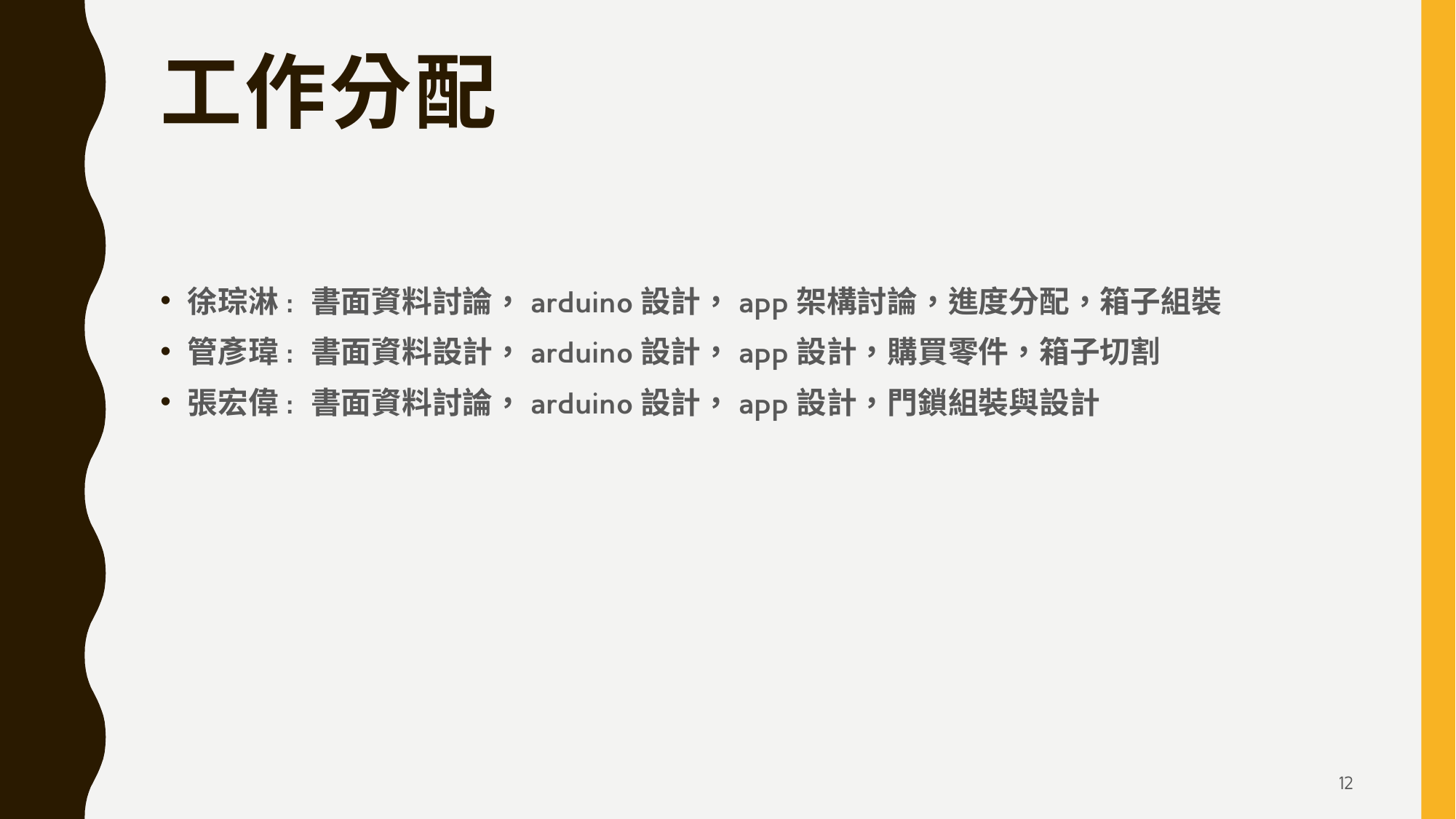

# 工作分配
徐琮淋: 書面資料討論，arduino設計，app架構討論，進度分配，箱子組裝
管彥瑋: 書面資料設計，arduino設計，app設計，購買零件，箱子切割
張宏偉: 書面資料討論，arduino設計，app設計，門鎖組裝與設計

12